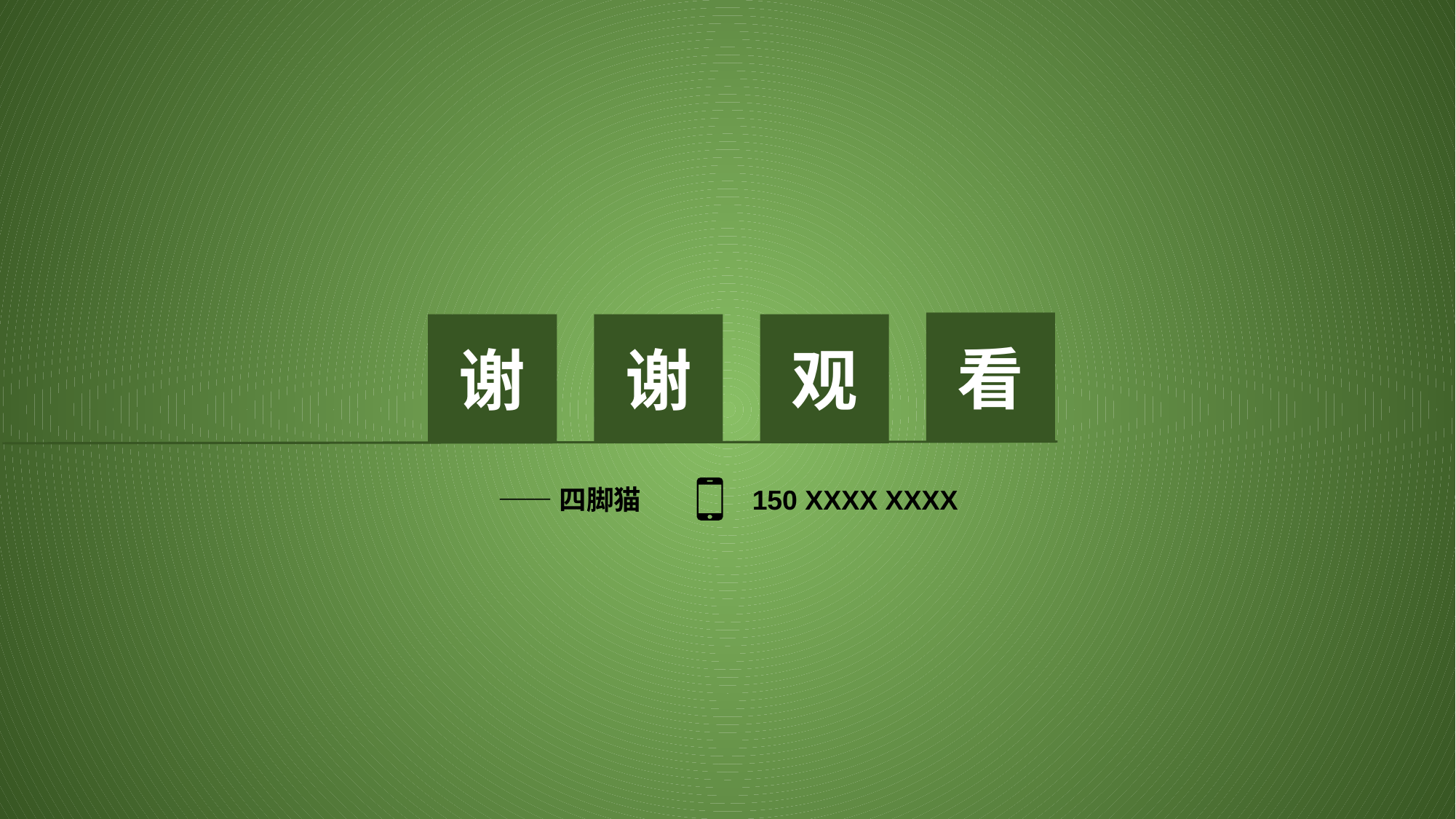

看
谢
谢
观
——四脚猫

150 XXXX XXXX